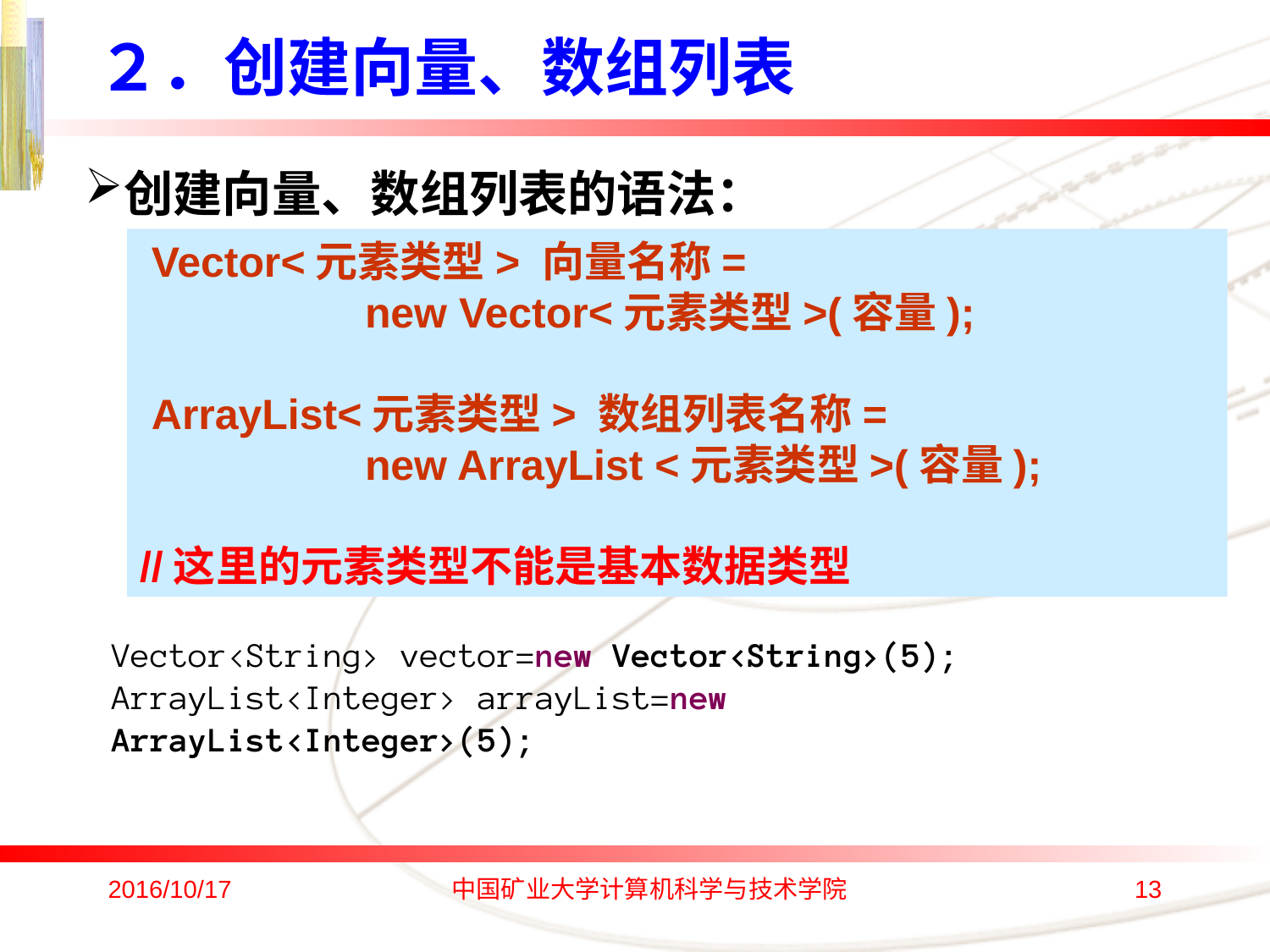

２．创建向量、数组列表
创建向量、数组列表的语法：
 Vector<元素类型> 向量名称=
                   new Vector<元素类型>(容量);

 ArrayList<元素类型> 数组列表名称=
                   new ArrayList <元素类型>(容量);

//这里的元素类型不能是基本数据类型
Vector<String> vector=new Vector<String>(5);
ArrayList<Integer> arrayList=new ArrayList<Integer>(5);
2016/10/17
中国矿业大学计算机科学与技术学院
13